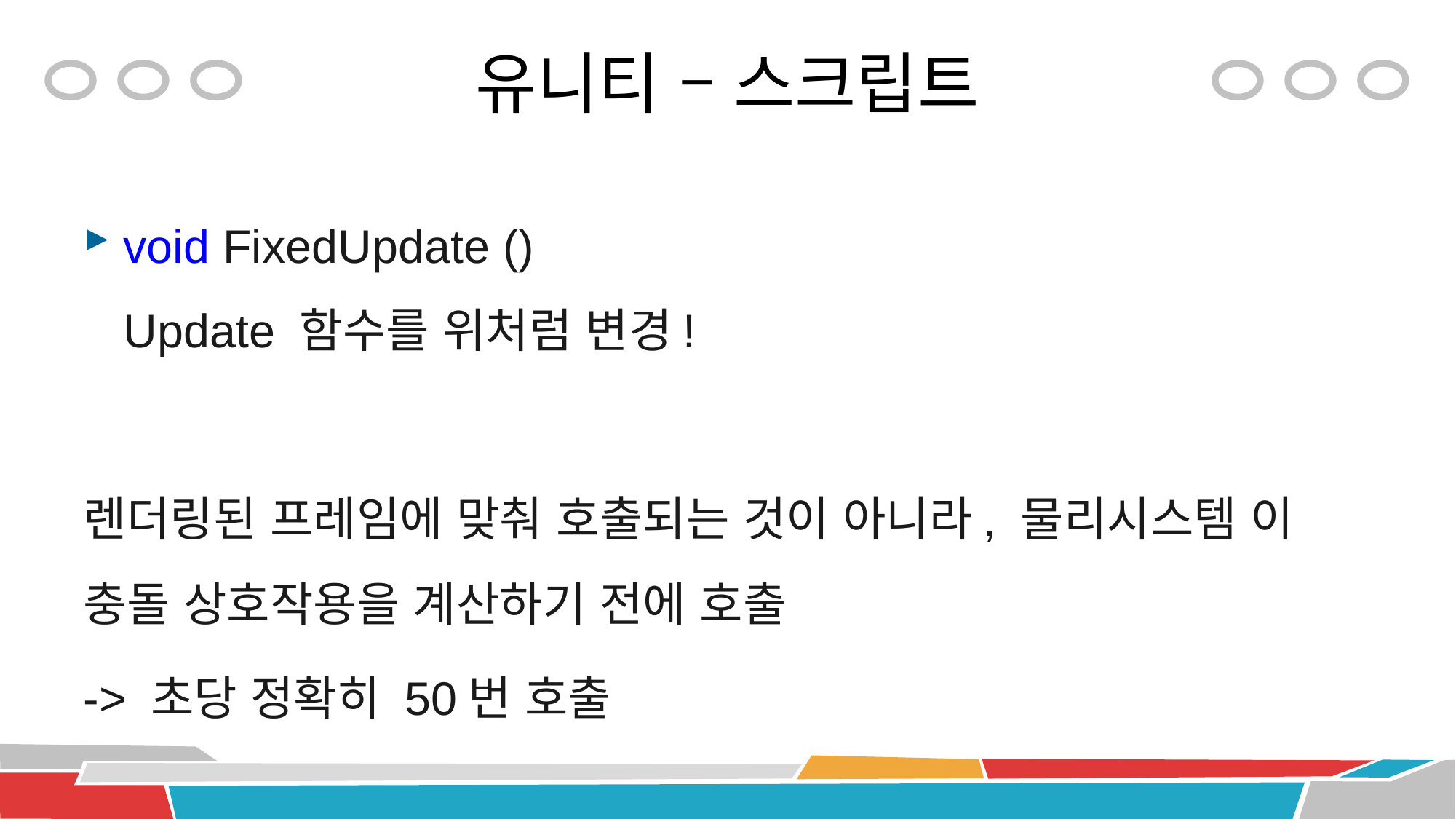

# 유니티 – 스크립트
void FixedUpdate ()
Update 함수를 위처럼 변경!

렌더링된 프레임에 맞춰 호출되는 것이 아니라, 물리시스템 이 충돌 상호작용을 계산하기 전에 호출
-> 초당 정확히 50번 호출